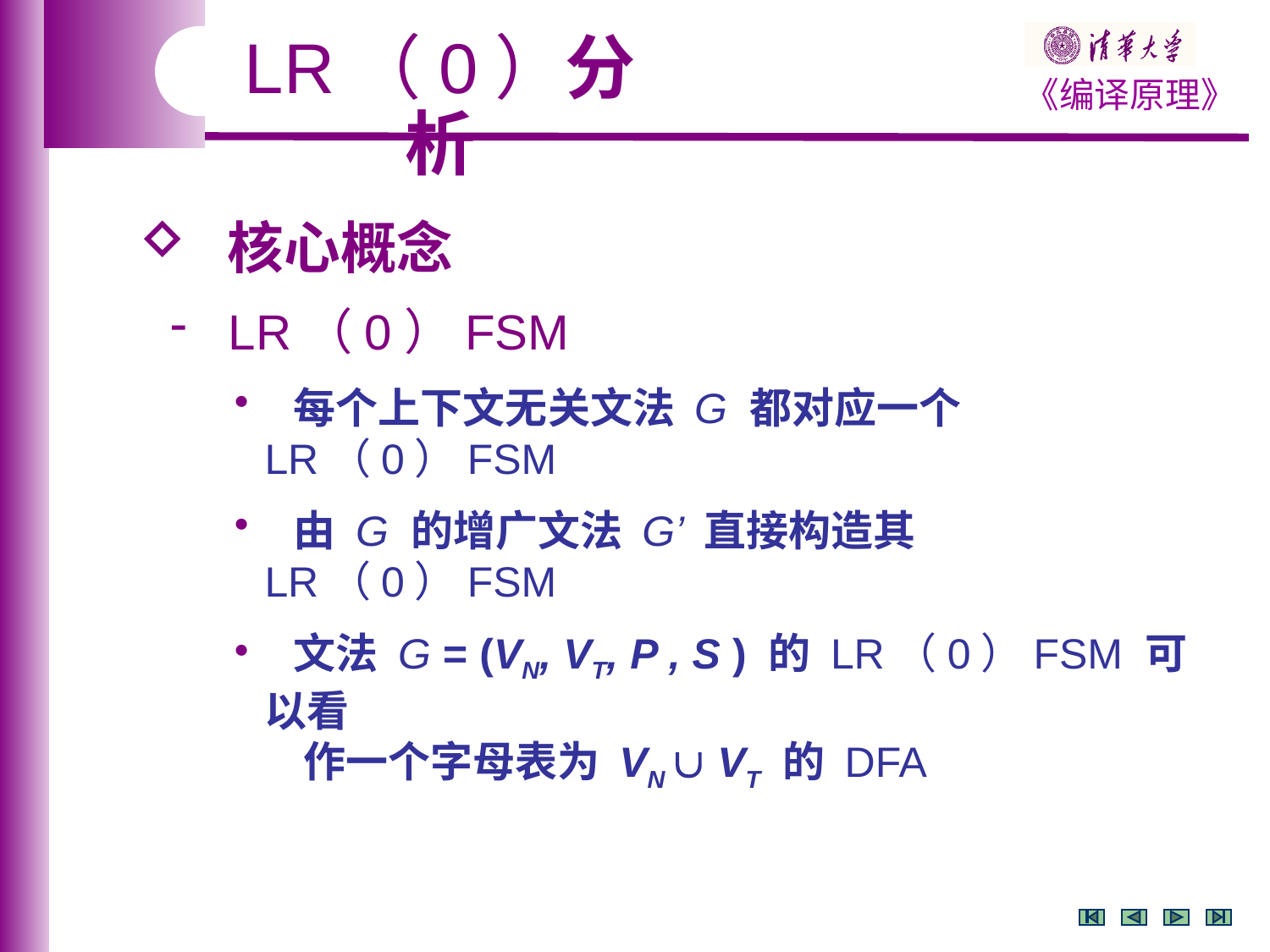

LR（0）分析
  核心概念

  LR（0）FSM

  每个上下文无关文法 G 都对应一个LR（0）FSM

  由 G 的增广文法 G’ 直接构造其 LR（0）FSM

  文法 G = (VN, VT, P , S ) 的 LR（0）FSM 可以看
   作一个字母表为 VN ∪ VT 的 DFA